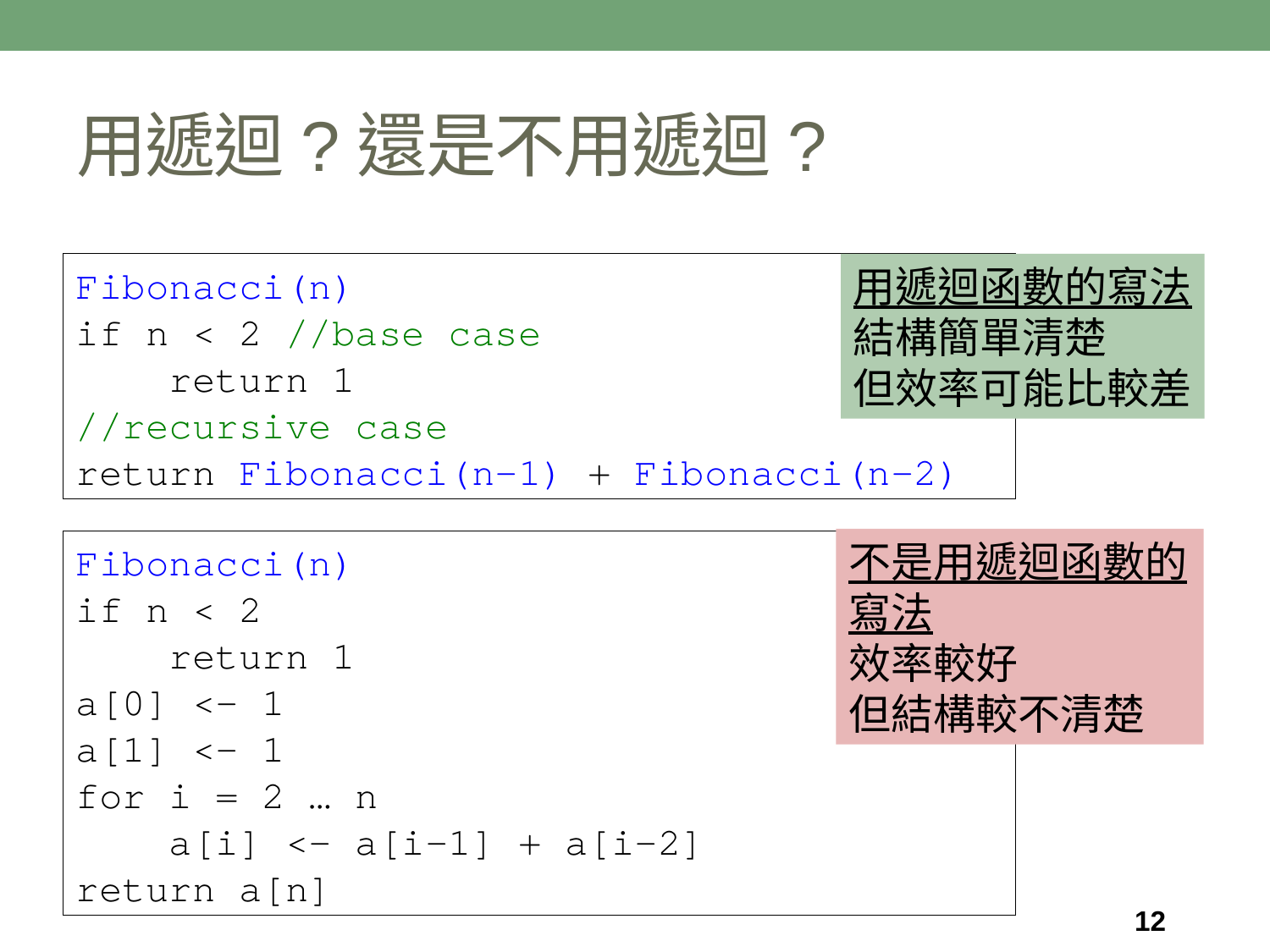

# 用遞迴?還是不用遞迴?
Fibonacci(n)
if n < 2 //base case
____return 1
//recursive case
return Fibonacci(n-1) + Fibonacci(n-2)
用遞迴函數的寫法
結構簡單清楚
但效率可能比較差
不是用遞迴函數的寫法
效率較好
但結構較不清楚
Fibonacci(n)
if n < 2
____return 1
a[0] <- 1
a[1] <- 1
for i = 2 … n
____a[i] <- a[i-1] + a[i-2]
return a[n]
12